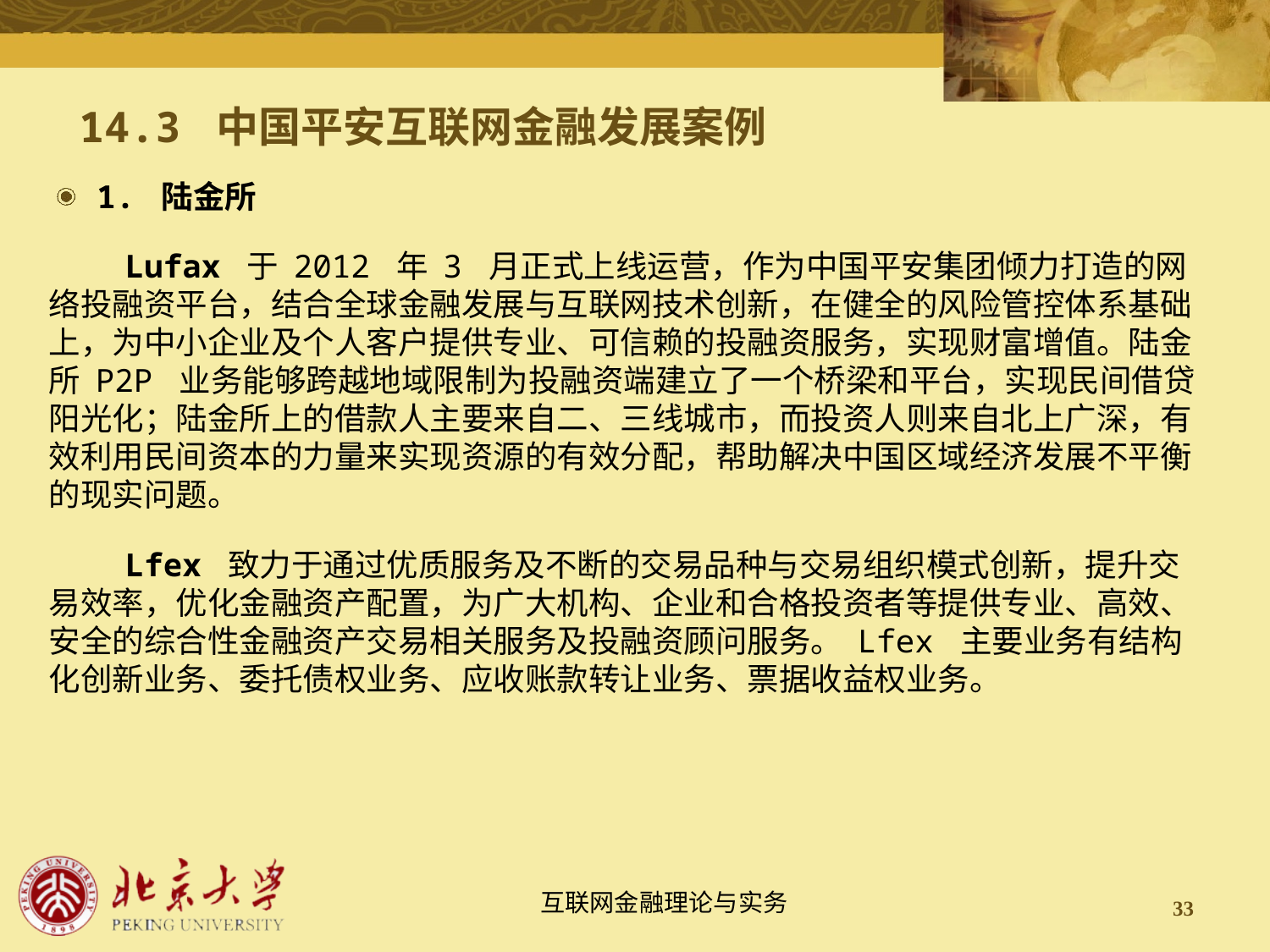

# 14.3 中国平安互联网金融发展案例
1. 陆金所
    Lufax 于 2012 年 3 月正式上线运营，作为中国平安集团倾力打造的网络投融资平台，结合全球金融发展与互联网技术创新，在健全的风险管控体系基础上，为中小企业及个人客户提供专业、可信赖的投融资服务，实现财富增值。陆金所 P2P 业务能够跨越地域限制为投融资端建立了一个桥梁和平台，实现民间借贷阳光化；陆金所上的借款人主要来自二、三线城市，而投资人则来自北上广深，有效利用民间资本的力量来实现资源的有效分配，帮助解决中国区域经济发展不平衡的现实问题。
    Lfex 致力于通过优质服务及不断的交易品种与交易组织模式创新，提升交易效率，优化金融资产配置，为广大机构、企业和合格投资者等提供专业、高效、安全的综合性金融资产交易相关服务及投融资顾问服务。 Lfex 主要业务有结构化创新业务、委托债权业务、应收账款转让业务、票据收益权业务。
33